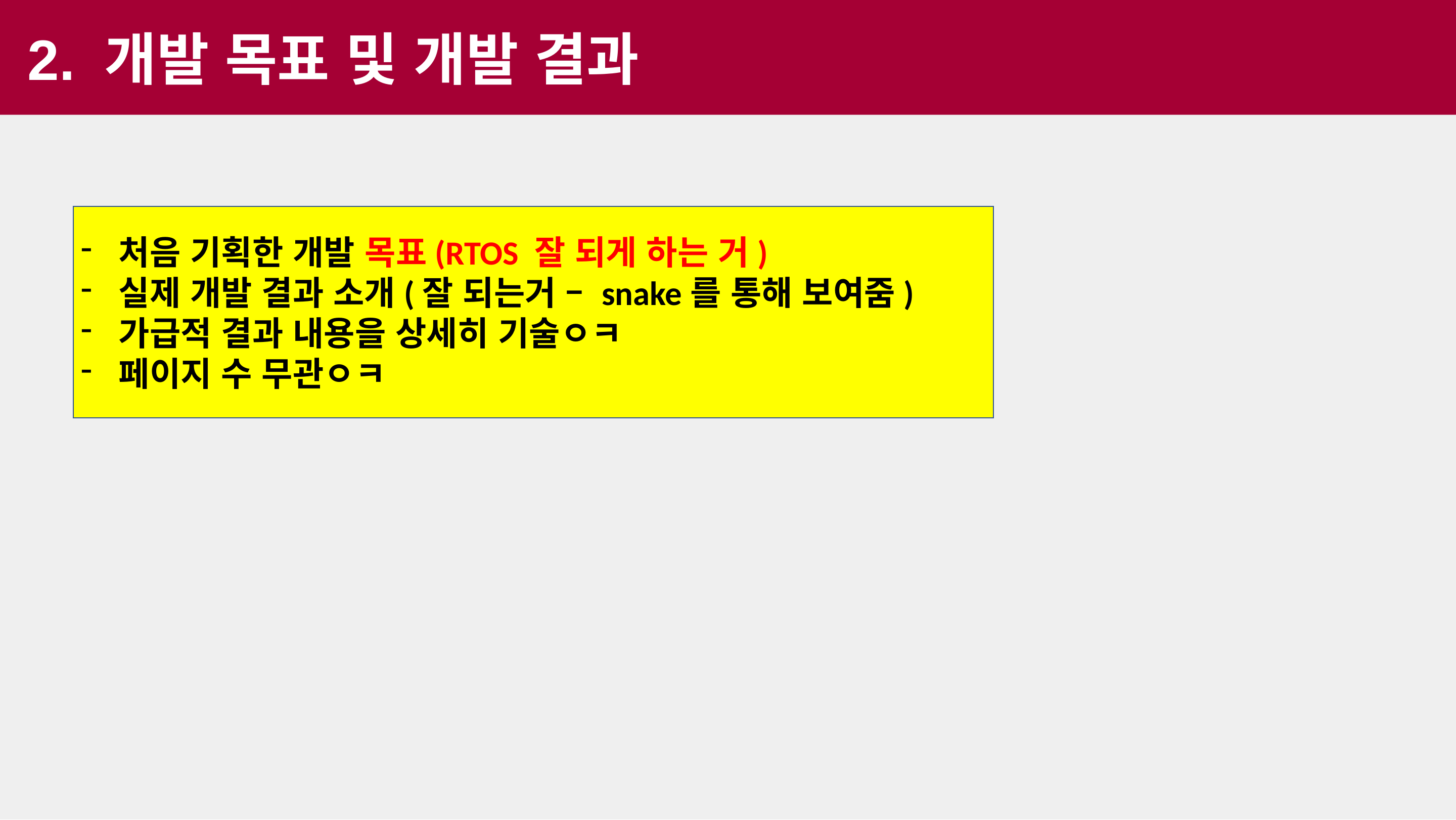

2. 개발 목표 및 개발 결과
처음 기획한 개발 목표(RTOS 잘 되게 하는 거)
실제 개발 결과 소개(잘 되는거 – snake를 통해 보여줌)
가급적 결과 내용을 상세히 기술ㅇㅋ
페이지 수 무관ㅇㅋ